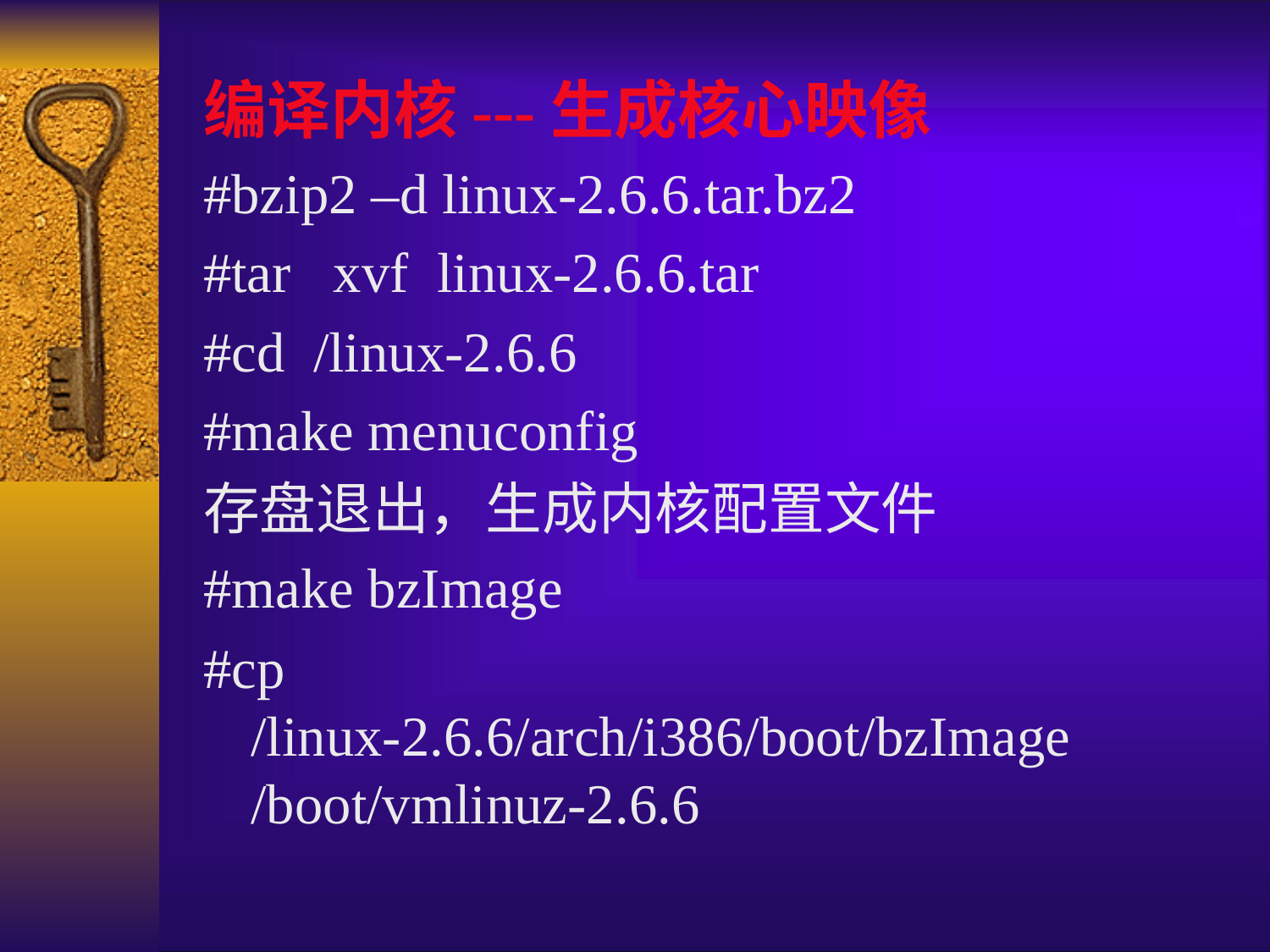

编译内核---生成核心映像
#bzip2 –d linux-2.6.6.tar.bz2
#tar   xvf  linux-2.6.6.tar
#cd  /linux-2.6.6
#make menuconfig
存盘退出，生成内核配置文件
#make bzImage
#cp /linux-2.6.6/arch/i386/boot/bzImage /boot/vmlinuz-2.6.6